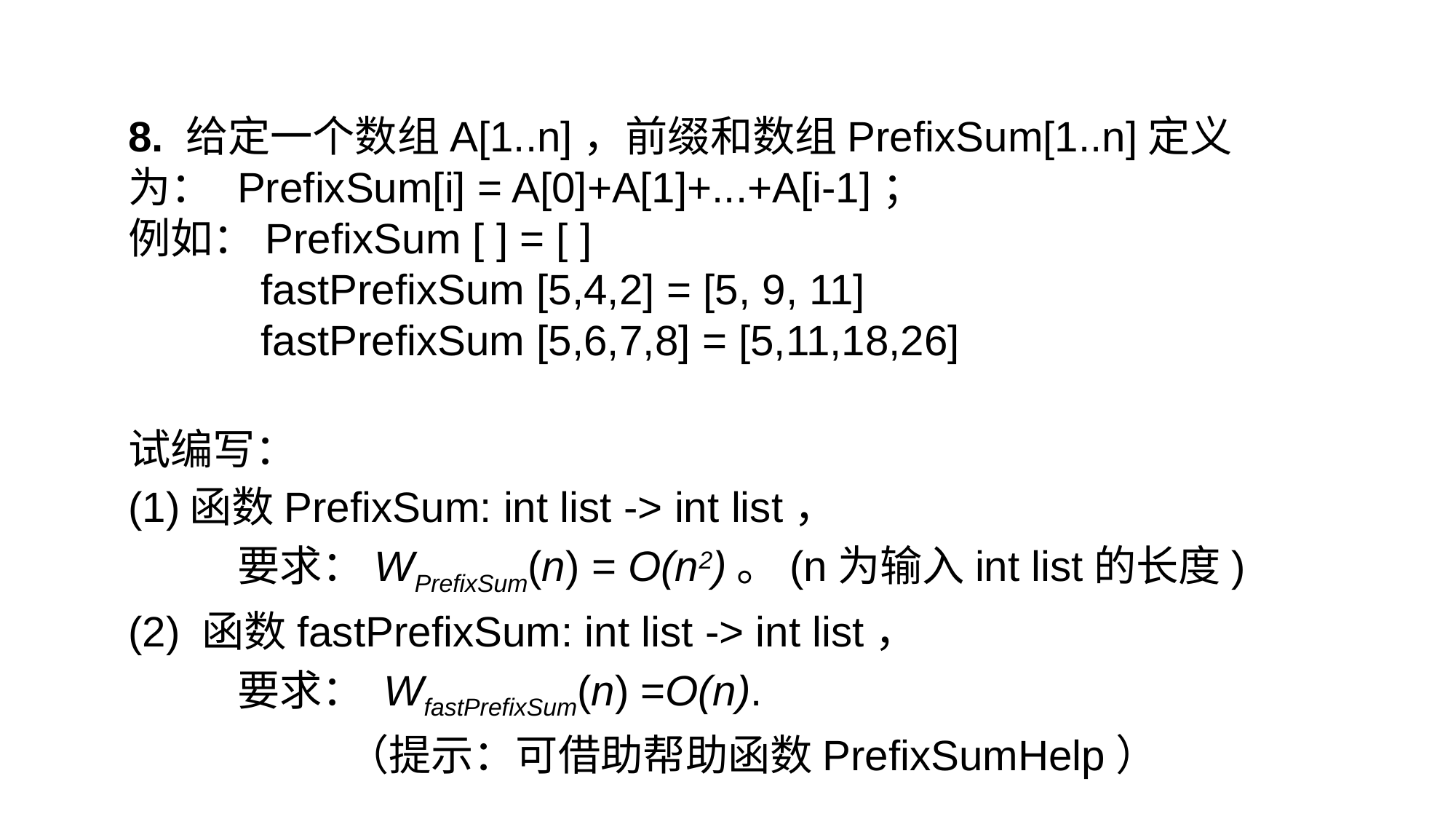

8. 给定一个数组A[1..n]，前缀和数组PrefixSum[1..n]定义为：	PrefixSum[i] = A[0]+A[1]+...+A[i-1]；
例如：PrefixSum [ ] = [ ]
	  fastPrefixSum [5,4,2] = [5, 9, 11]
	  fastPrefixSum [5,6,7,8] = [5,11,18,26]

试编写：
函数PrefixSum: int list -> int list，
	要求：WPrefixSum(n) = O(n2)。(n为输入int list的长度)
(2) 函数fastPrefixSum: int list -> int list，
	要求： WfastPrefixSum(n) =O(n).
		（提示：可借助帮助函数PrefixSumHelp）